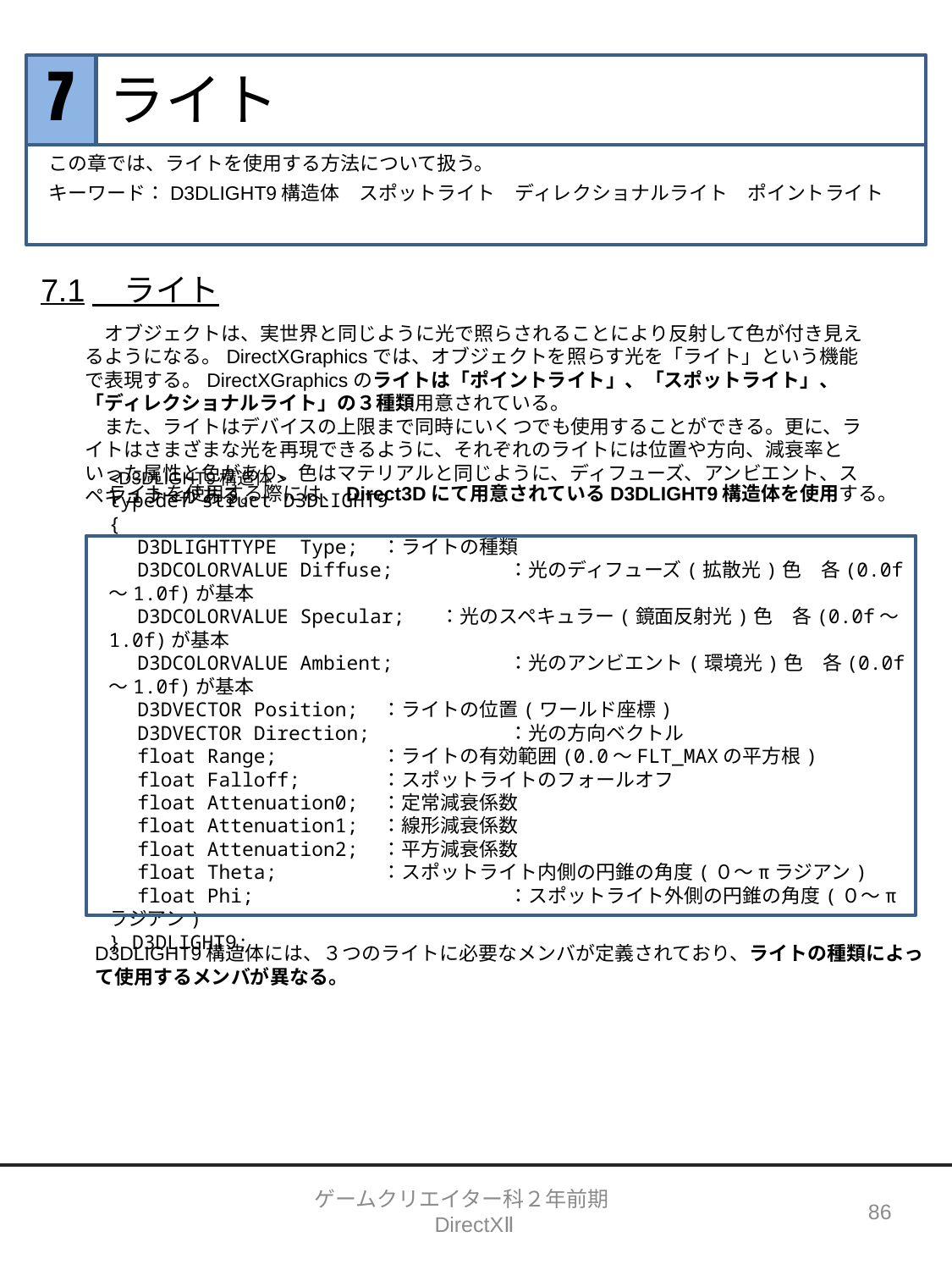

7
# ライト

この章では、ライトを使用する方法について扱う。
キーワード：D3DLIGHT9構造体　スポットライト　ディレクショナルライト　ポイントライト
7.1　ライト
　オブジェクトは、実世界と同じように光で照らされることにより反射して色が付き見えるようになる。DirectXGraphicsでは、オブジェクトを照らす光を「ライト」という機能で表現する。DirectXGraphicsのライトは「ポイントライト」、「スポットライト」、「ディレクショナルライト」の３種類用意されている。
　また、ライトはデバイスの上限まで同時にいくつでも使用することができる。更に、ライトはさまざまな光を再現できるように、それぞれのライトには位置や方向、減衰率といった属性と色があり、色はマテリアルと同じように、ディフューズ、アンビエント、スペキュラーがある。
　ライトを使用する際には、Direct3Dにて用意されているD3DLIGHT9構造体を使用する。
<D3DLIGHT9構造体>
typedef struct D3DLIGHT9
{
　 D3DLIGHTTYPE  Type;	　：ライトの種類
　 D3DCOLORVALUE Diffuse;	　：光のディフューズ(拡散光)色　各(0.0f～1.0f)が基本
　 D3DCOLORVALUE Specular; 　：光のスペキュラー(鏡面反射光)色　各(0.0f～1.0f)が基本
　 D3DCOLORVALUE Ambient;	　：光のアンビエント(環境光)色　各(0.0f～1.0f)が基本
　 D3DVECTOR Position;	　：ライトの位置(ワールド座標)
　 D3DVECTOR Direction;	　：光の方向ベクトル
　 float Range;	　：ライトの有効範囲(0.0～FLT_MAXの平方根)
　 float Falloff;	　：スポットライトのフォールオフ
　 float Attenuation0;	　：定常減衰係数
　 float Attenuation1;	　：線形減衰係数
　 float Attenuation2;	　：平方減衰係数
　 float Theta;	　：スポットライト内側の円錐の角度(０～πラジアン)
　 float Phi;		　：スポットライト外側の円錐の角度(０～πラジアン)
} D3DLIGHT9;

D3DLIGHT9構造体には、３つのライトに必要なメンバが定義されており、ライトの種類によって使用するメンバが異なる。
ゲームクリエイター科２年前期　DirectXⅡ
86